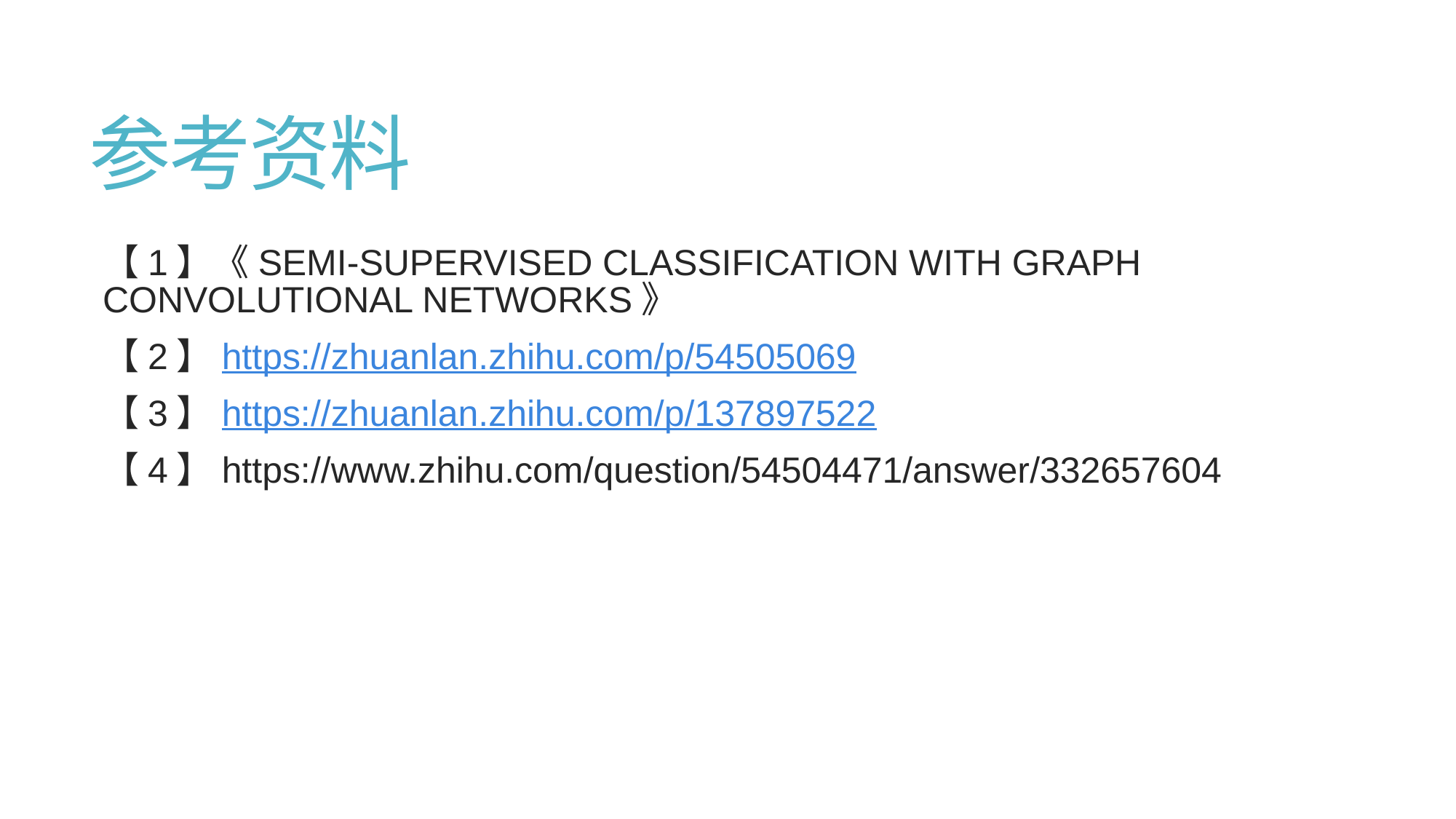

# 参考资料
【1】《SEMI-SUPERVISED CLASSIFICATION WITH GRAPH CONVOLUTIONAL NETWORKS》
【2】https://zhuanlan.zhihu.com/p/54505069
【3】https://zhuanlan.zhihu.com/p/137897522
【4】https://www.zhihu.com/question/54504471/answer/332657604